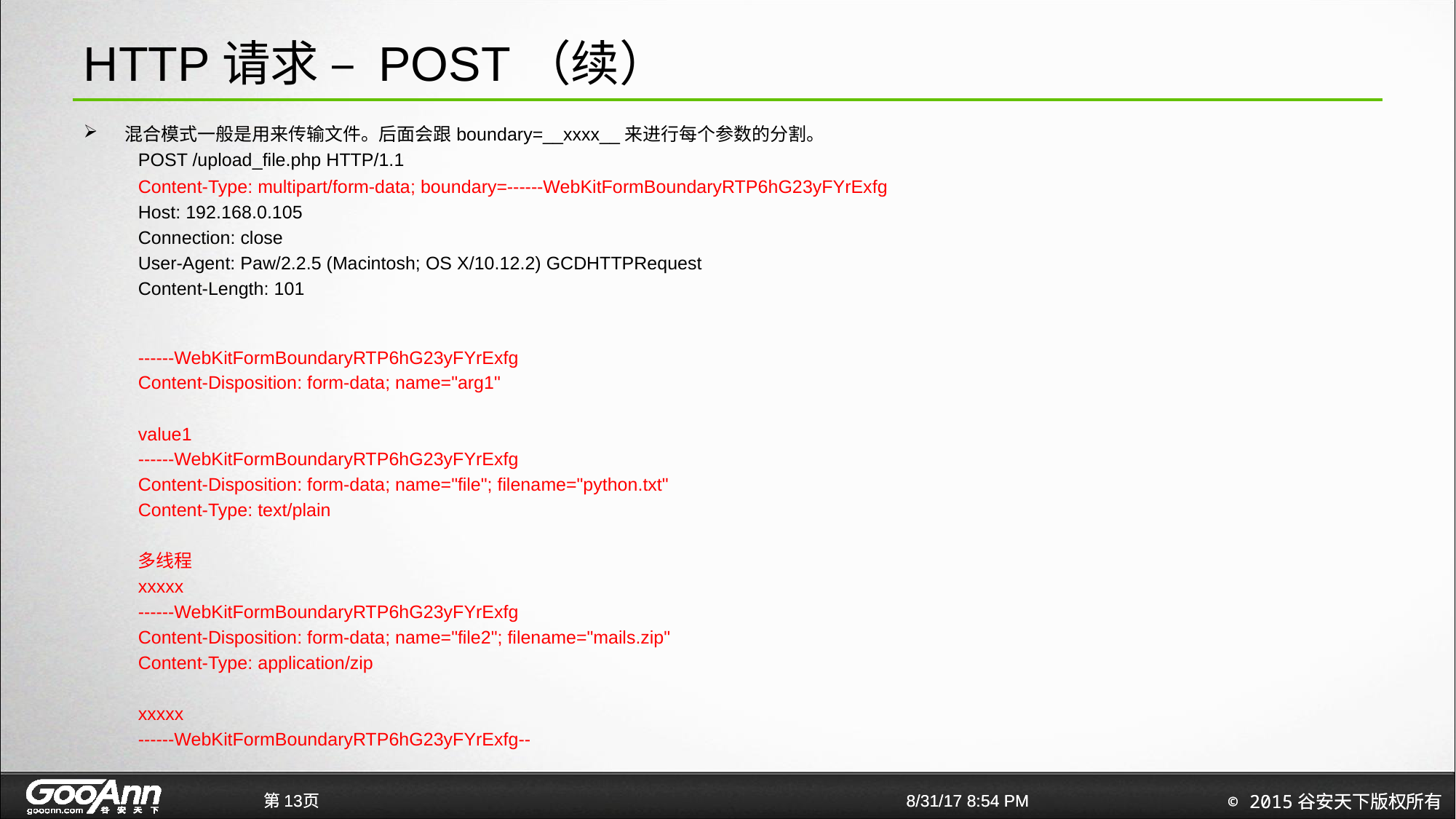

# HTTP请求 – POST（续）
混合模式一般是用来传输文件。后面会跟boundary=__xxxx__来进行每个参数的分割。
POST /upload_file.php HTTP/1.1
Content-Type: multipart/form-data; boundary=------WebKitFormBoundaryRTP6hG23yFYrExfg
Host: 192.168.0.105
Connection: close
User-Agent: Paw/2.2.5 (Macintosh; OS X/10.12.2) GCDHTTPRequest
Content-Length: 101

------WebKitFormBoundaryRTP6hG23yFYrExfg
Content-Disposition: form-data; name="arg1"

value1
------WebKitFormBoundaryRTP6hG23yFYrExfg
Content-Disposition: form-data; name="file"; filename="python.txt"
Content-Type: text/plain

多线程
xxxxx
------WebKitFormBoundaryRTP6hG23yFYrExfg
Content-Disposition: form-data; name="file2"; filename="mails.zip"
Content-Type: application/zip

xxxxx
------WebKitFormBoundaryRTP6hG23yFYrExfg--